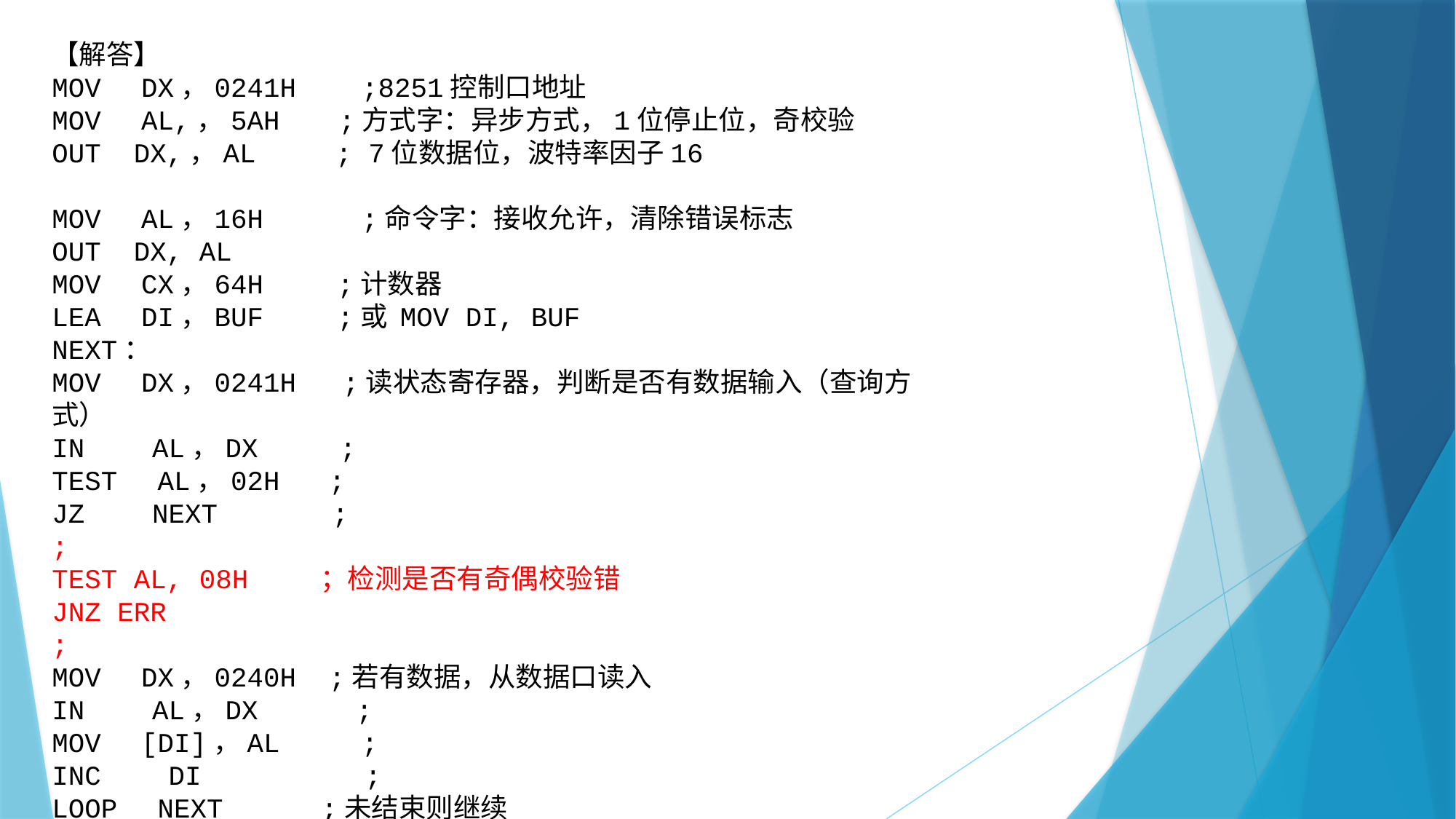

【解答】
MOV　DX，0241H    ;8251控制口地址
MOV　AL,，5AH　   ;方式字：异步方式，1位停止位，奇校验
OUT  DX,，AL	    ; 7位数据位，波特率因子16
MOV　AL，16H      ;命令字：接收允许，清除错误标志
OUT  DX, AL
MOV　CX，64H　　 ;计数器
LEA　DI，BUF　　 ;或 MOV DI, BUF
NEXT：
MOV　DX，0241H　 ;读状态寄存器，判断是否有数据输入（查询方式）
IN　　AL，DX     ;
TEST　AL，02H   ;
JZ　　NEXT       ;
;
TEST AL, 08H    ；检测是否有奇偶校验错
JNZ ERR
;
MOV　DX，0240H  ;若有数据，从数据口读入
IN　　AL，DX      ;
MOV　[DI]，AL     ;
INC　　DI          ;
LOOP　NEXT      ;未结束则继续
HLT